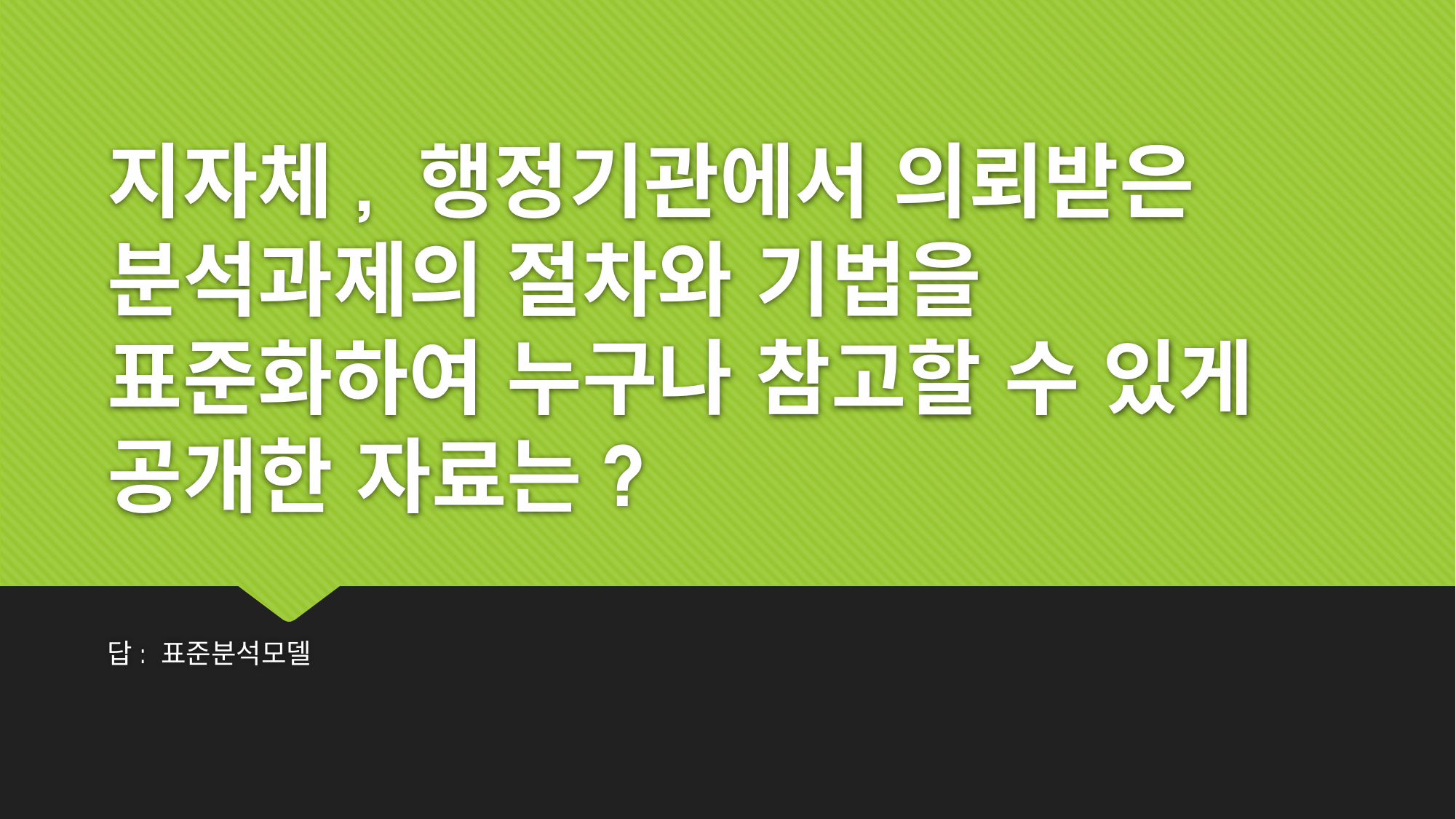

# 지자체, 행정기관에서 의뢰받은 분석과제의 절차와 기법을 표준화하여 누구나 참고할 수 있게 공개한 자료는?
답: 표준분석모델